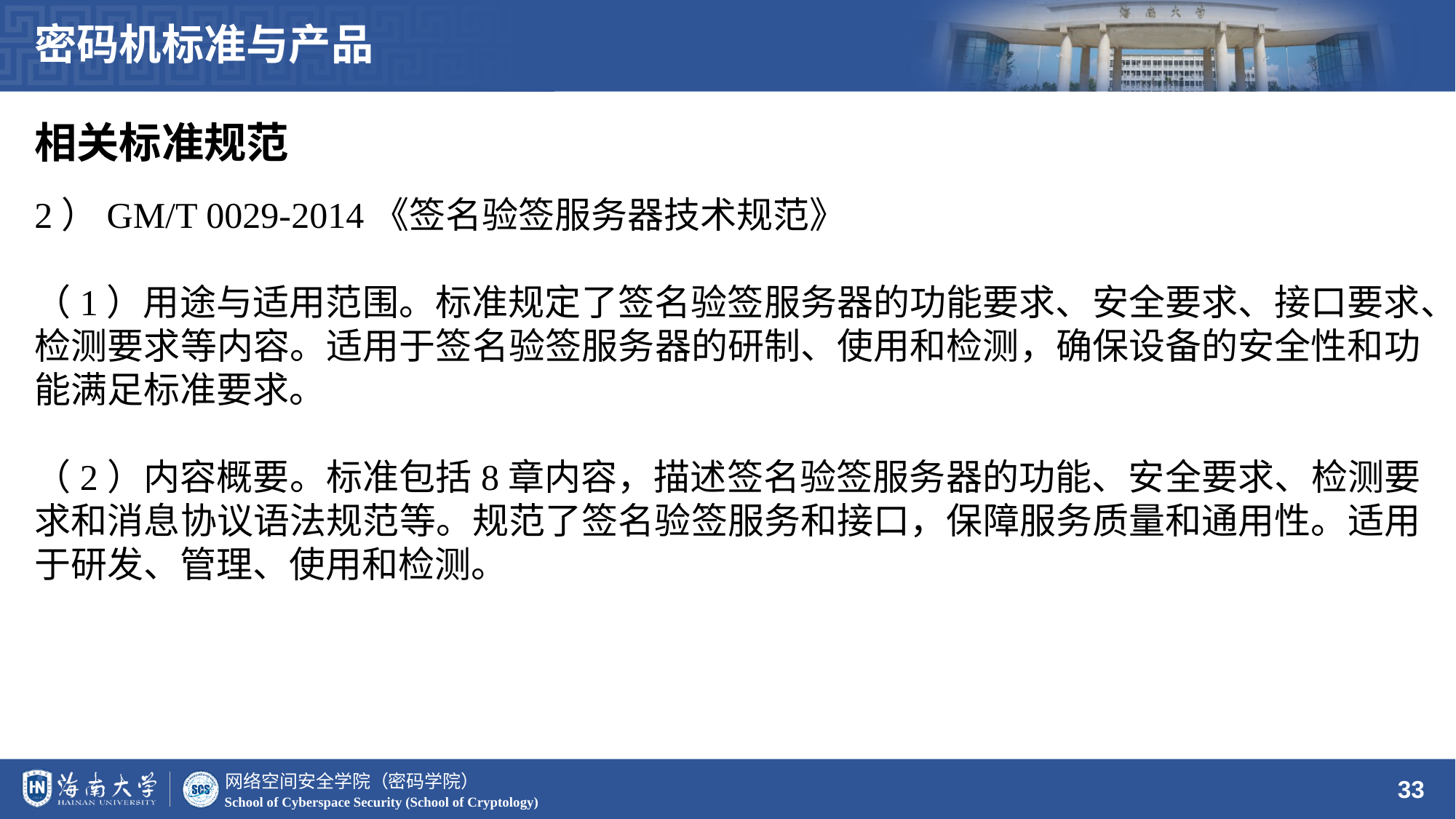

密码机标准与产品
相关标准规范
2）GM/T 0029-2014《签名验签服务器技术规范》

（1）用途与适用范围。标准规定了签名验签服务器的功能要求、安全要求、接口要求、检测要求等内容。适用于签名验签服务器的研制、使用和检测，确保设备的安全性和功能满足标准要求。

（2）内容概要。标准包括8章内容，描述签名验签服务器的功能、安全要求、检测要求和消息协议语法规范等。规范了签名验签服务和接口，保障服务质量和通用性。适用于研发、管理、使用和检测。
33